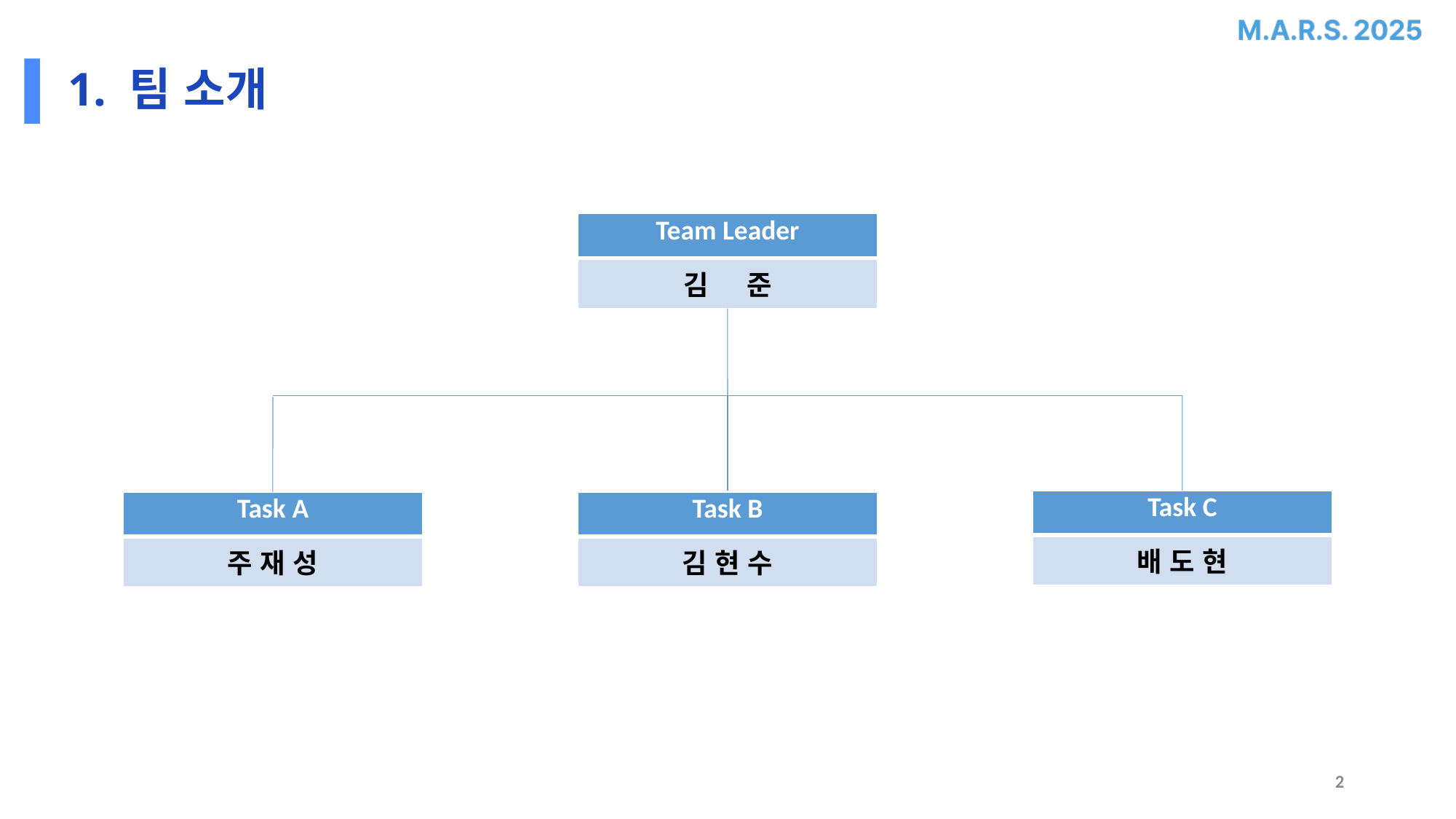

# 1. 팀 소개
| Team Leader |
| --- |
| 김 준 |
| Task C |
| --- |
| 배 도 현 |
| Task A |
| --- |
| 주 재 성 |
| Task B |
| --- |
| 김 현 수 |
2